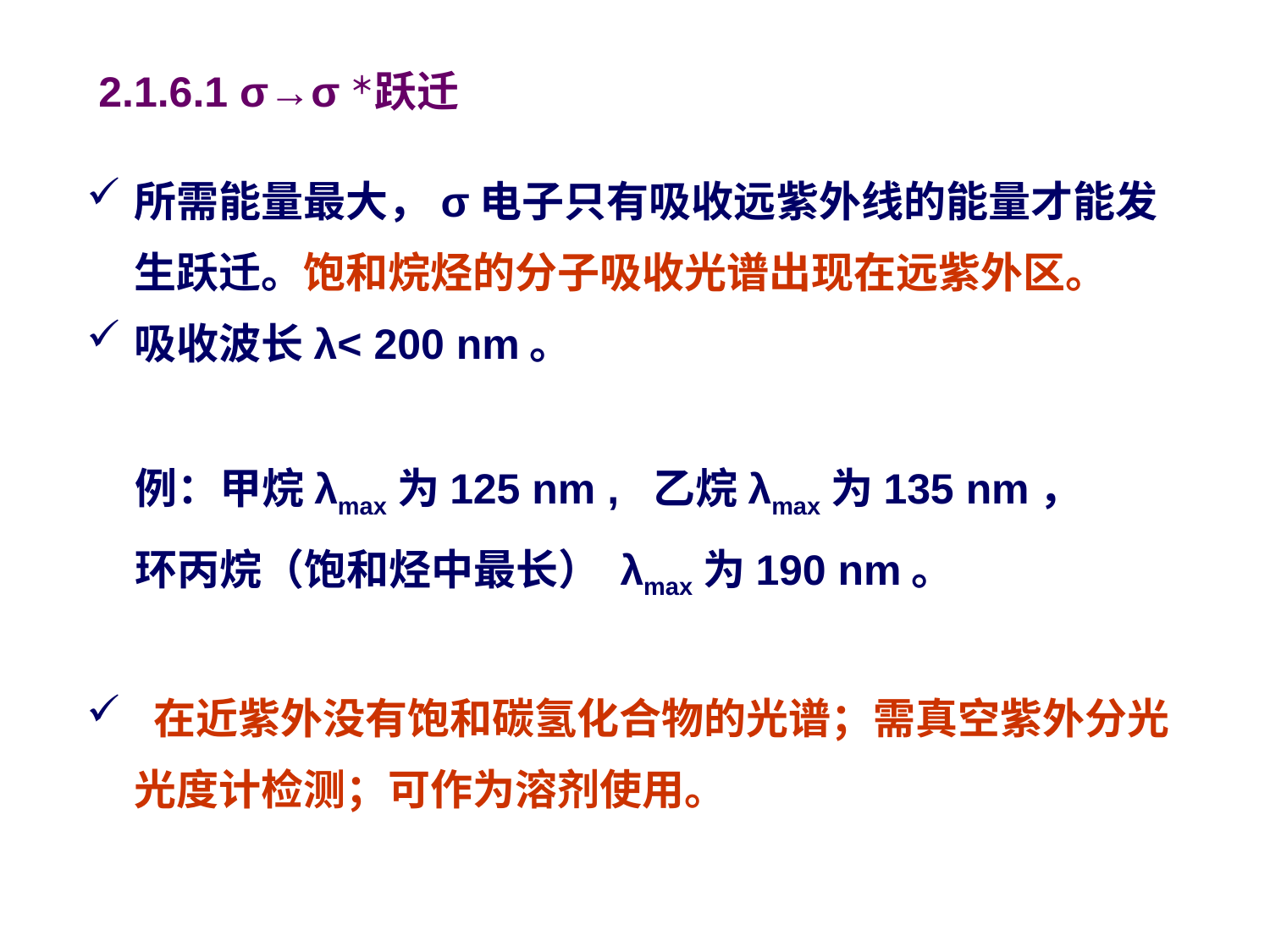

# 2.1.6.1 σ→σ＊跃迁
所需能量最大，σ电子只有吸收远紫外线的能量才能发生跃迁。饱和烷烃的分子吸收光谱出现在远紫外区。
吸收波长λ< 200 nm。

    例：甲烷λmax为125 nm ,  乙烷λmax为135 nm，
    环丙烷（饱和烃中最长） λmax为190 nm。

 在近紫外没有饱和碳氢化合物的光谱；需真空紫外分光光度计检测；可作为溶剂使用。